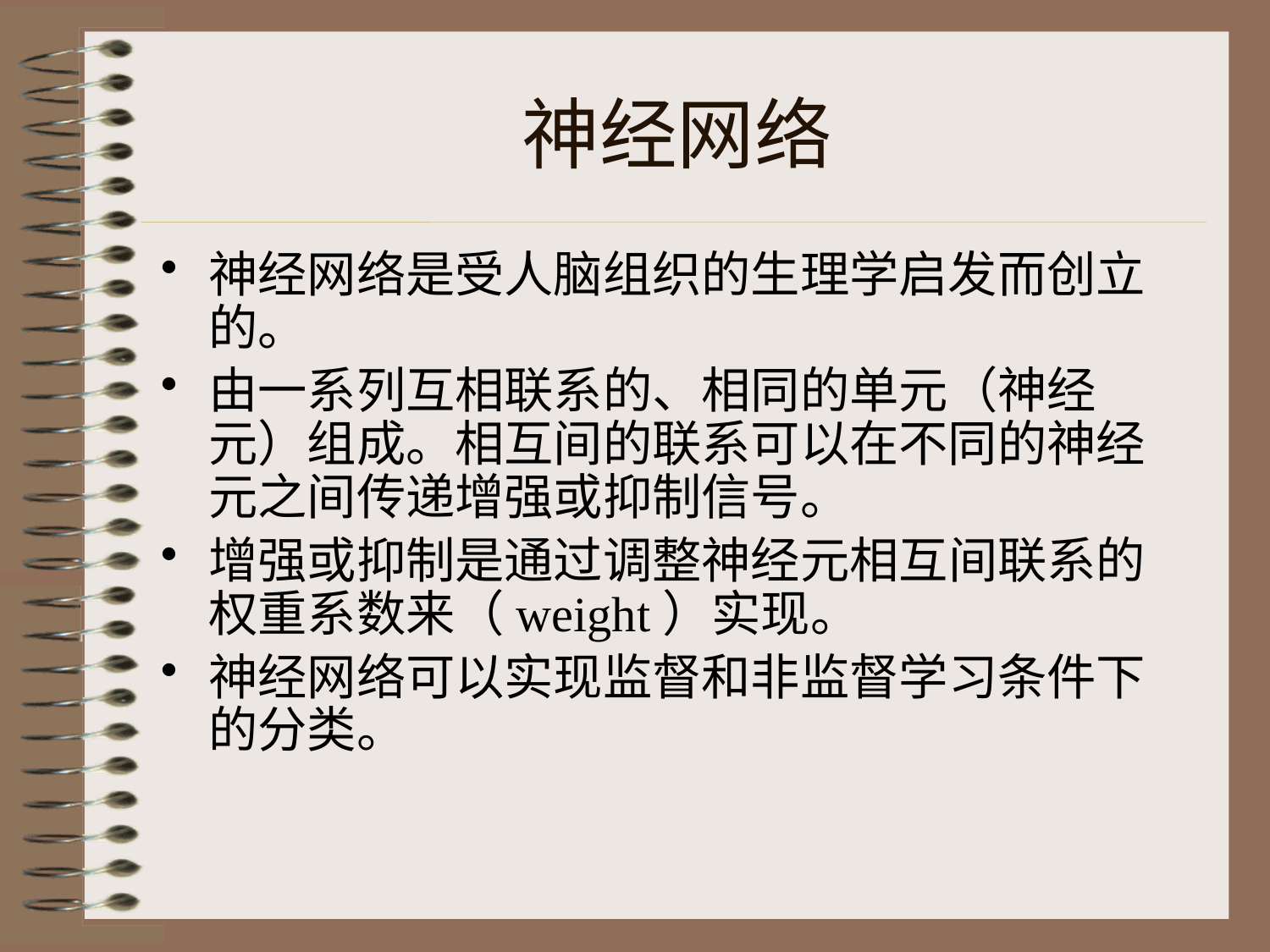

# 神经网络
神经网络是受人脑组织的生理学启发而创立的。
由一系列互相联系的、相同的单元（神经元）组成。相互间的联系可以在不同的神经元之间传递增强或抑制信号。
增强或抑制是通过调整神经元相互间联系的权重系数来（weight）实现。
神经网络可以实现监督和非监督学习条件下的分类。